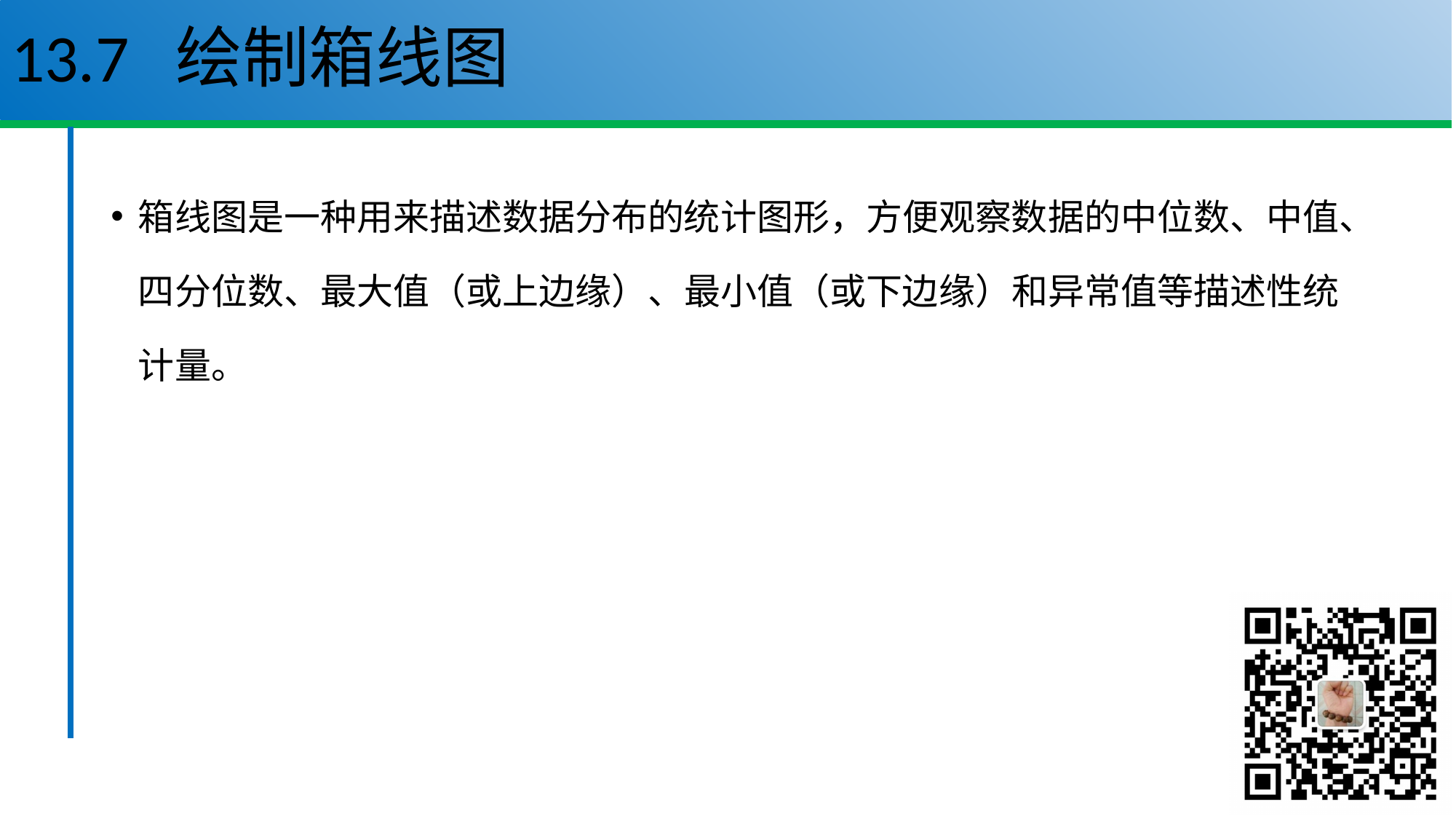

# 13.7  绘制箱线图
箱线图是一种用来描述数据分布的统计图形，方便观察数据的中位数、中值、四分位数、最大值（或上边缘）、最小值（或下边缘）和异常值等描述性统计量。
24